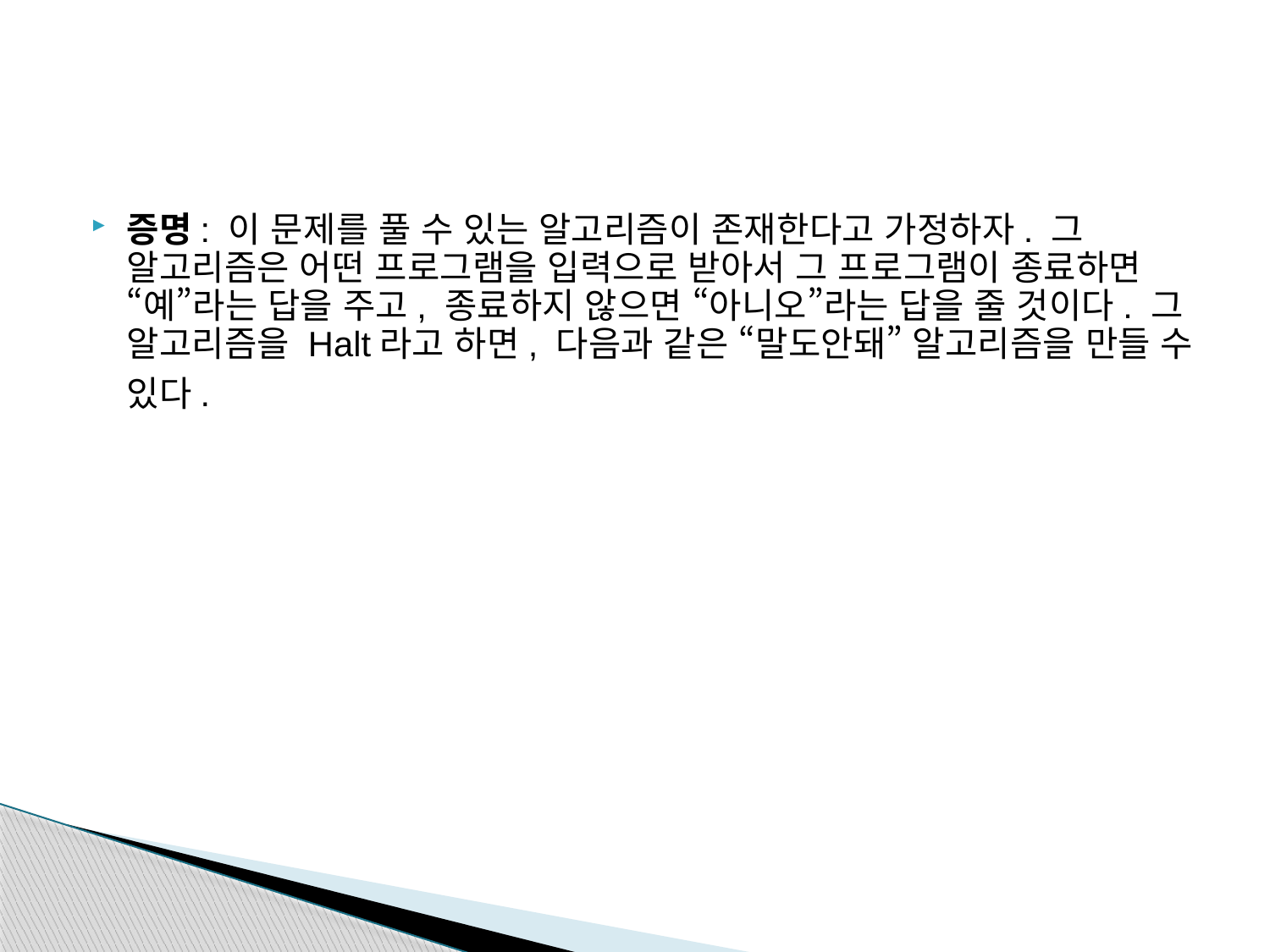

#
증명: 이 문제를 풀 수 있는 알고리즘이 존재한다고 가정하자. 그 알고리즘은 어떤 프로그램을 입력으로 받아서 그 프로그램이 종료하면 “예”라는 답을 주고, 종료하지 않으면 “아니오”라는 답을 줄 것이다. 그 알고리즘을 Halt라고 하면, 다음과 같은 “말도안돼” 알고리즘을 만들 수 있다.